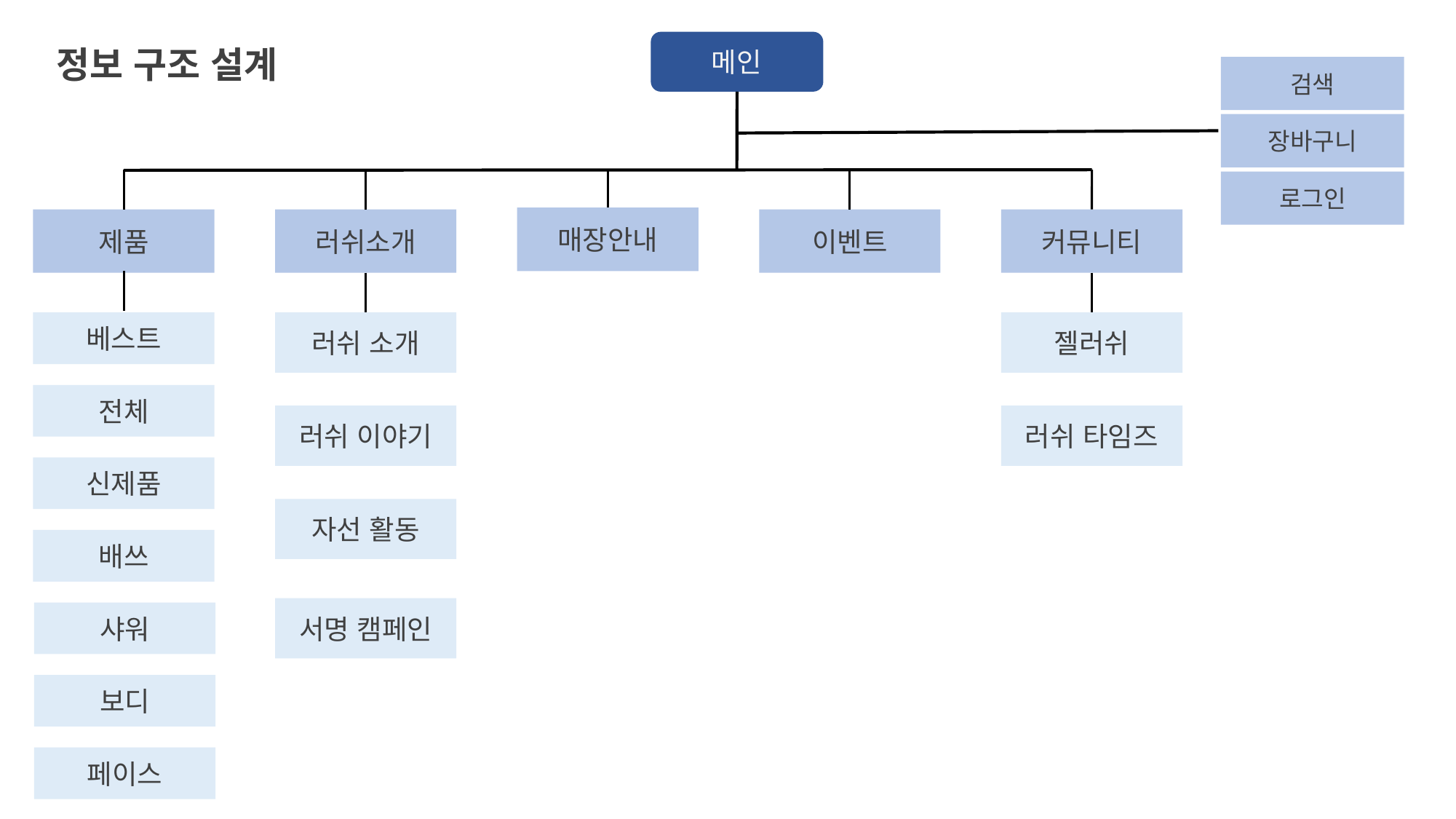

정보 구조 설계
메인
검색
장바구니
로그인
매장안내
제품
러쉬소개
이벤트
커뮤니티
베스트
러쉬 소개
젤러쉬
전체
러쉬 이야기
러쉬 타임즈
신제품
자선 활동
배쓰
서명 캠페인
샤워
보디
페이스